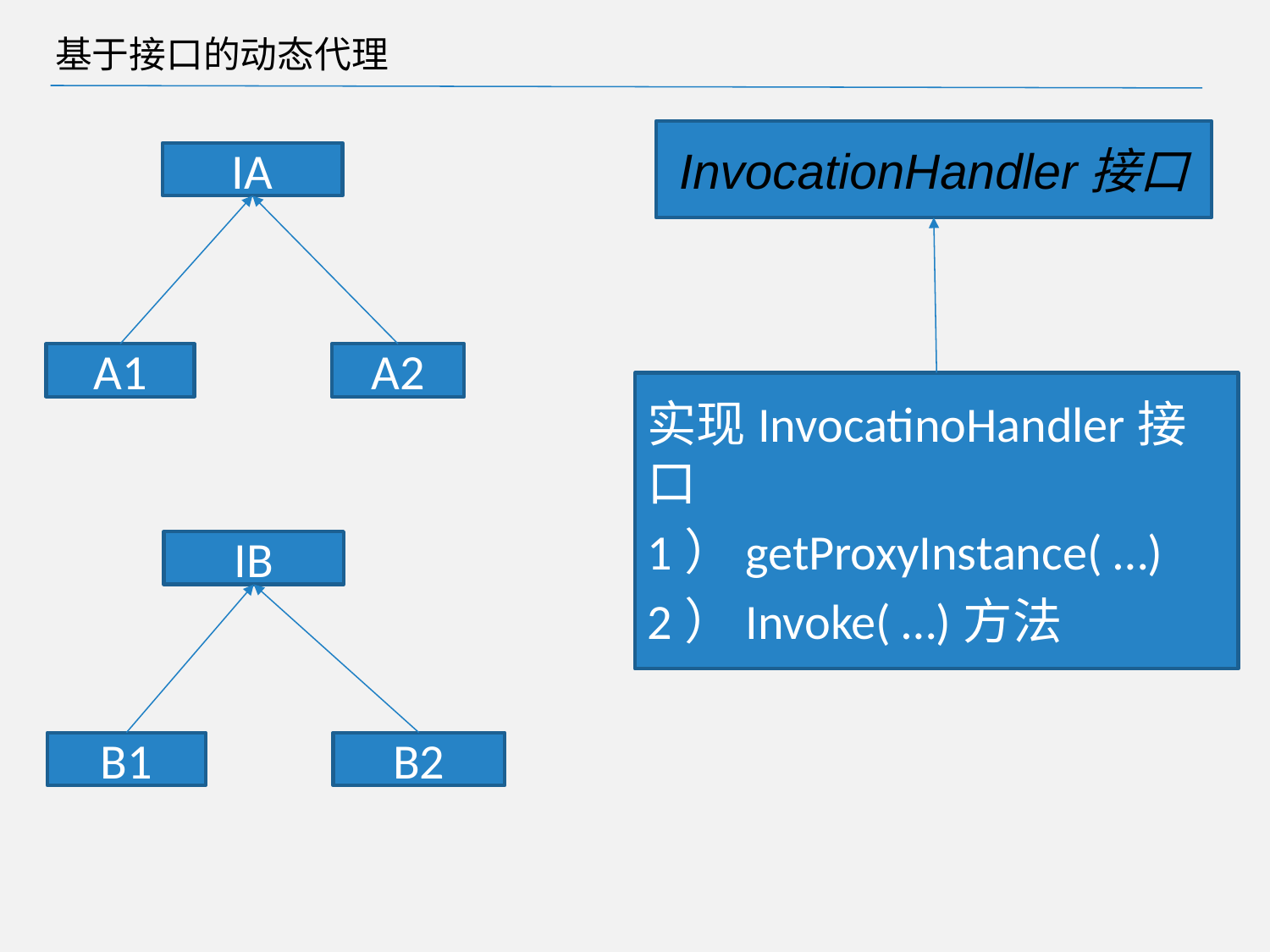

# 基于接口的动态代理
InvocationHandler接口
IA
A1
A2
实现InvocatinoHandler接口
1）getProxyInstance( …)
2）Invoke( …)方法
IB
B1
B2